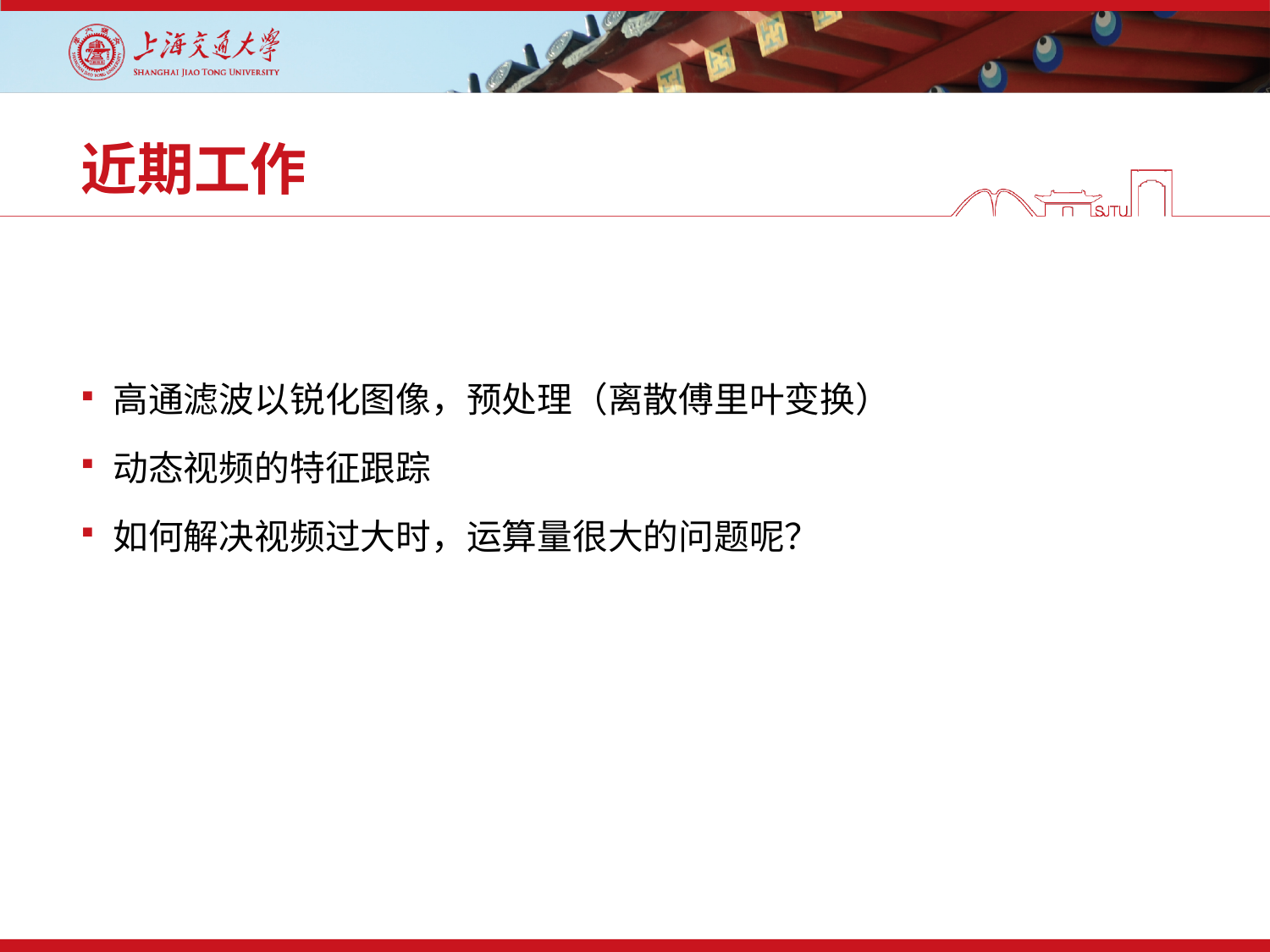

# 近期工作

高通滤波以锐化图像，预处理（离散傅里叶变换）
动态视频的特征跟踪
如何解决视频过大时，运算量很大的问题呢？